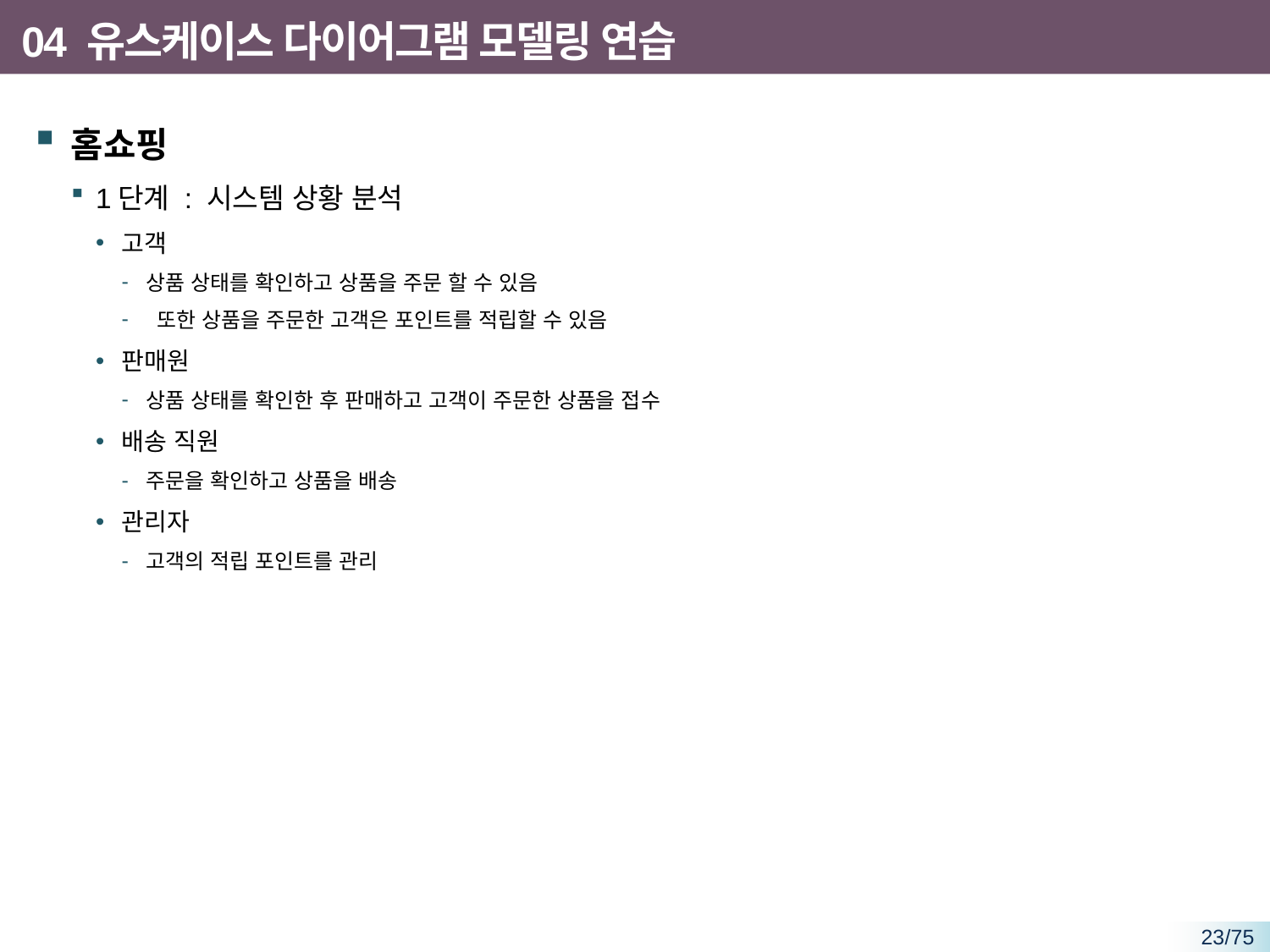

# 04 유스케이스 다이어그램 모델링 연습
홈쇼핑
1단계 : 시스템 상황 분석
고객
상품 상태를 확인하고 상품을 주문 할 수 있음
 또한 상품을 주문한 고객은 포인트를 적립할 수 있음
판매원
상품 상태를 확인한 후 판매하고 고객이 주문한 상품을 접수
배송 직원
주문을 확인하고 상품을 배송
관리자
고객의 적립 포인트를 관리